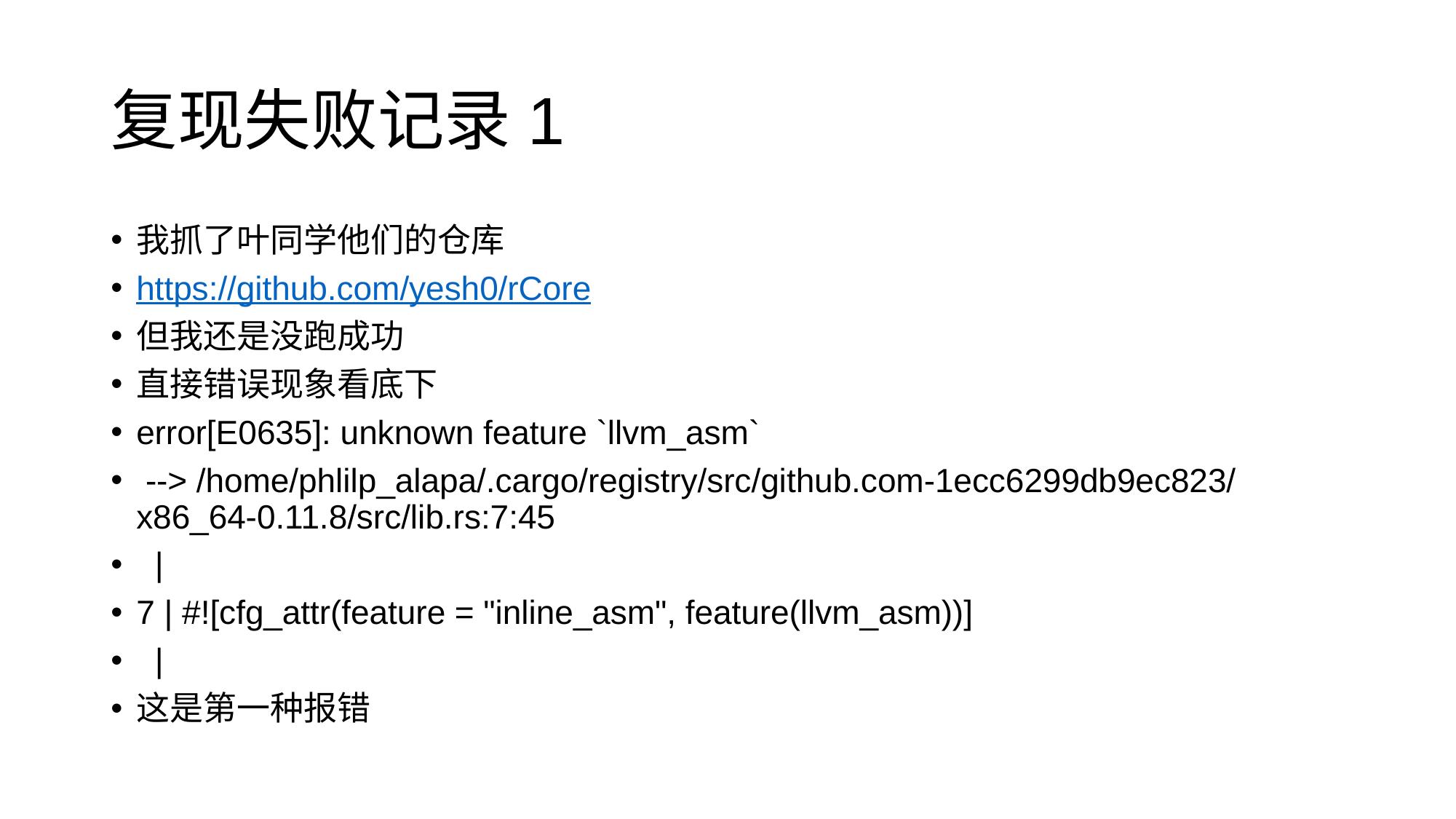

# 复现失败记录1
我抓了叶同学他们的仓库
https://github.com/yesh0/rCore
但我还是没跑成功
直接错误现象看底下
error[E0635]: unknown feature `llvm_asm`
 --> /home/phlilp_alapa/.cargo/registry/src/github.com-1ecc6299db9ec823/x86_64-0.11.8/src/lib.rs:7:45
  |
7 | #![cfg_attr(feature = "inline_asm", feature(llvm_asm))]
  |
这是第一种报错